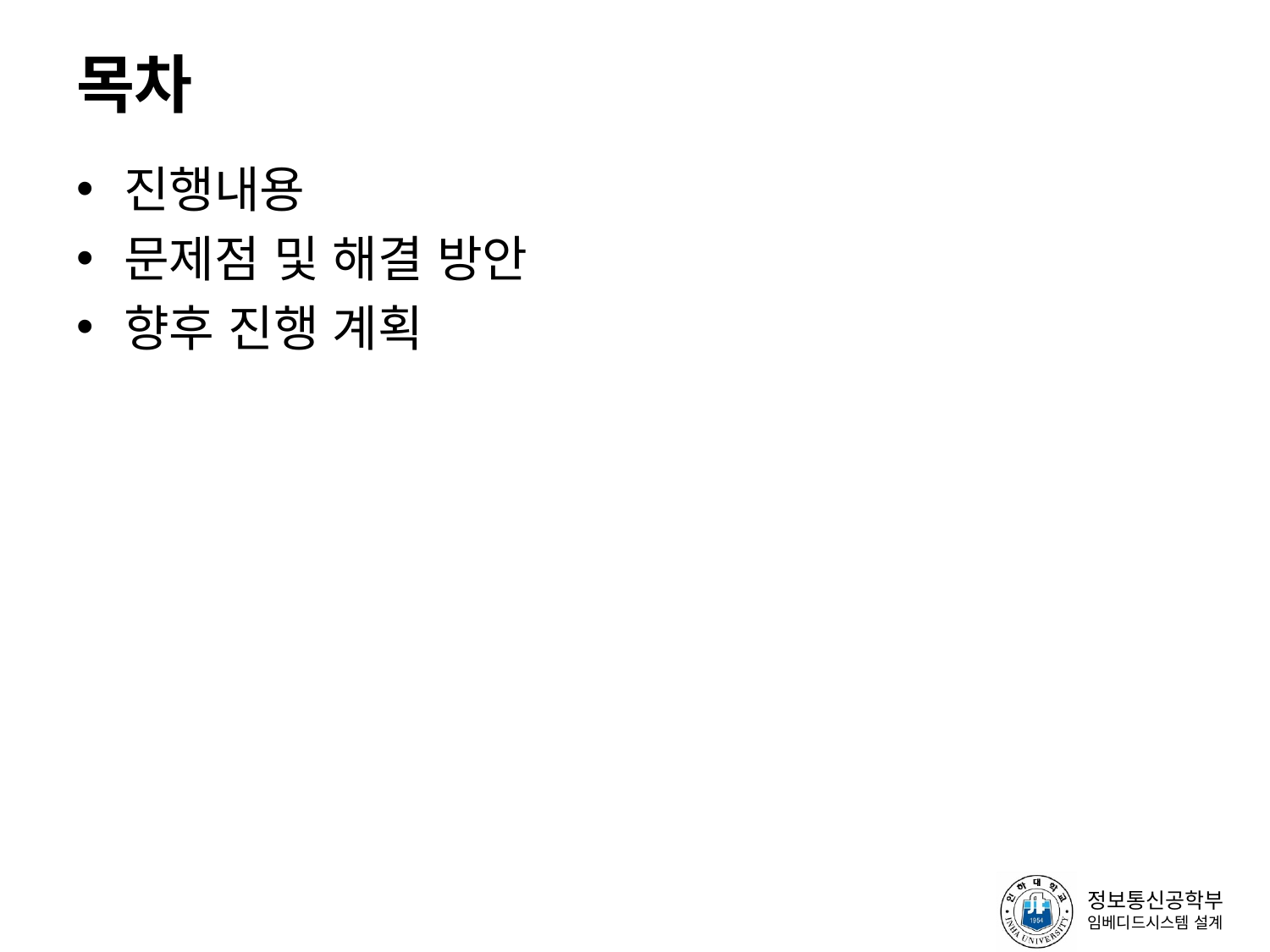

# 목차
진행내용
문제점 및 해결 방안
향후 진행 계획